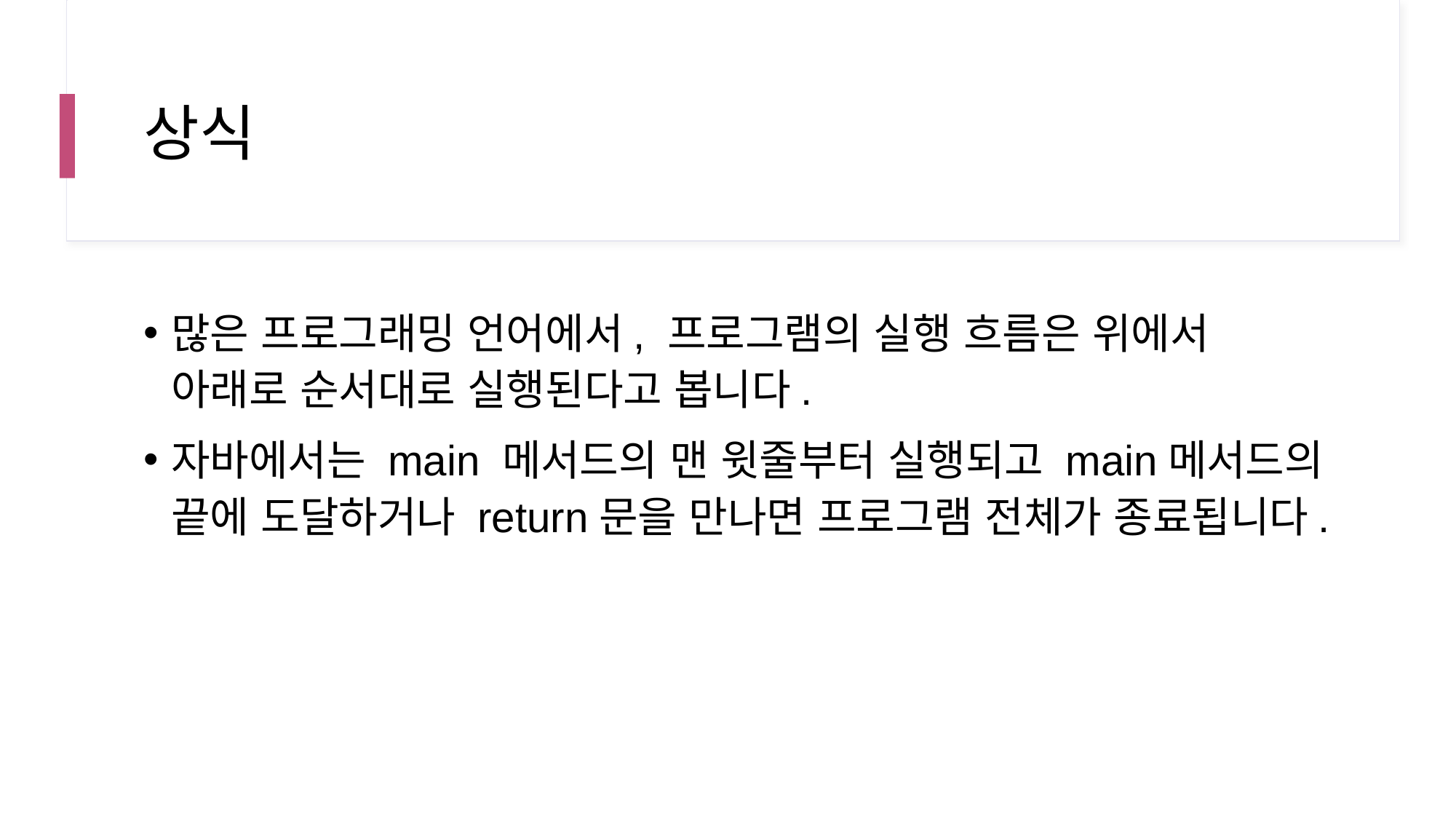

# 상식
많은 프로그래밍 언어에서, 프로그램의 실행 흐름은 위에서 아래로 순서대로 실행된다고 봅니다.
자바에서는 main 메서드의 맨 윗줄부터 실행되고 main메서드의 끝에 도달하거나 return문을 만나면 프로그램 전체가 종료됩니다.